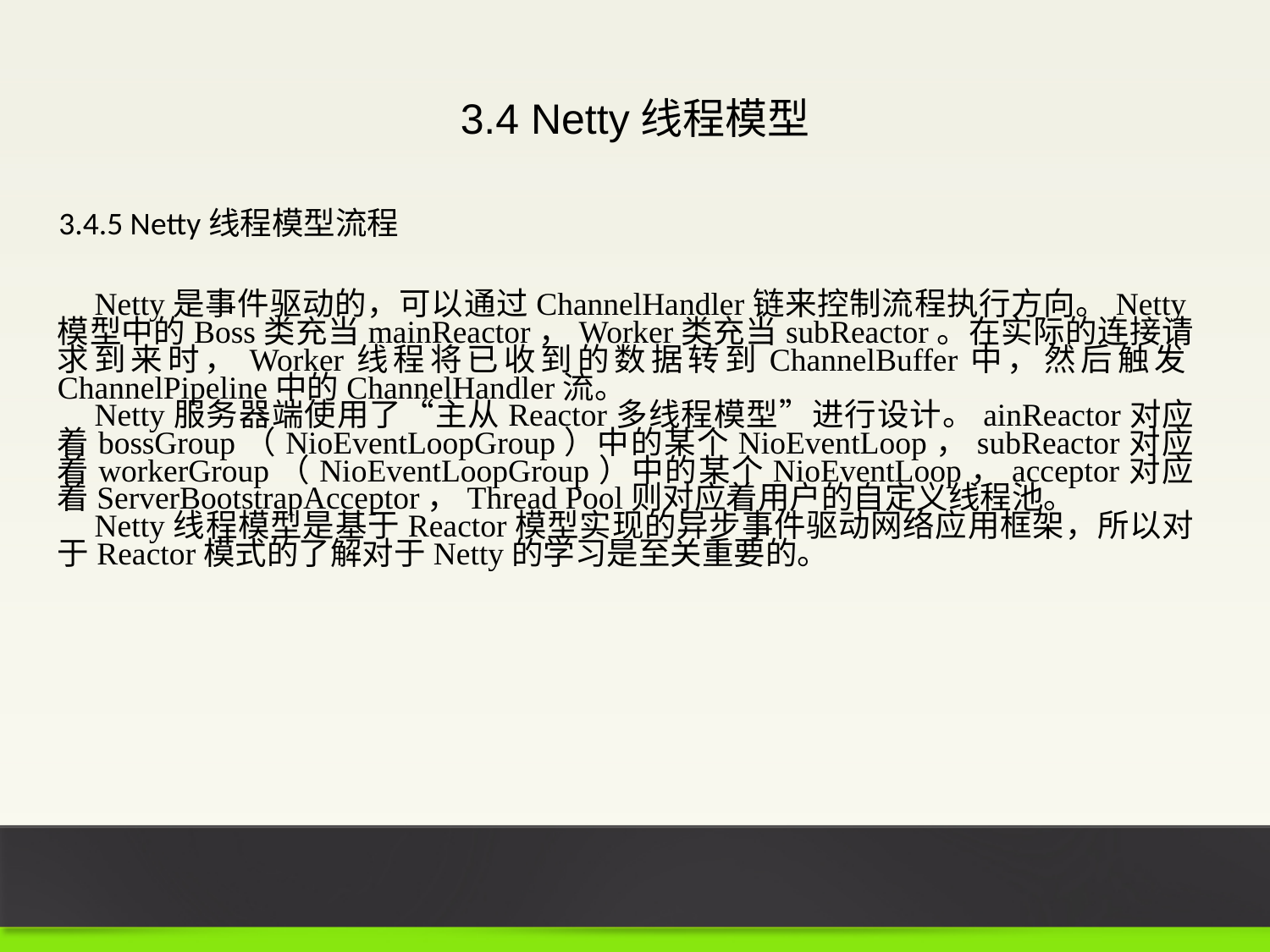

3.4 Netty线程模型
3.4.5 Netty线程模型流程
Netty是事件驱动的，可以通过ChannelHandler链来控制流程执行方向。Netty模型中的Boss类充当mainReactor，Worker类充当subReactor。在实际的连接请求到来时，Worker线程将已收到的数据转到ChannelBuffer中，然后触发ChannelPipeline中的ChannelHandler流。
Netty服务器端使用了“主从Reactor多线程模型”进行设计。ainReactor对应着bossGroup（NioEventLoopGroup）中的某个NioEventLoop，subReactor对应着workerGroup（NioEventLoopGroup）中的某个NioEventLoop，acceptor对应着ServerBootstrapAcceptor，Thread Pool则对应着用户的自定义线程池。
Netty线程模型是基于Reactor模型实现的异步事件驱动网络应用框架，所以对于Reactor模式的了解对于Netty的学习是至关重要的。